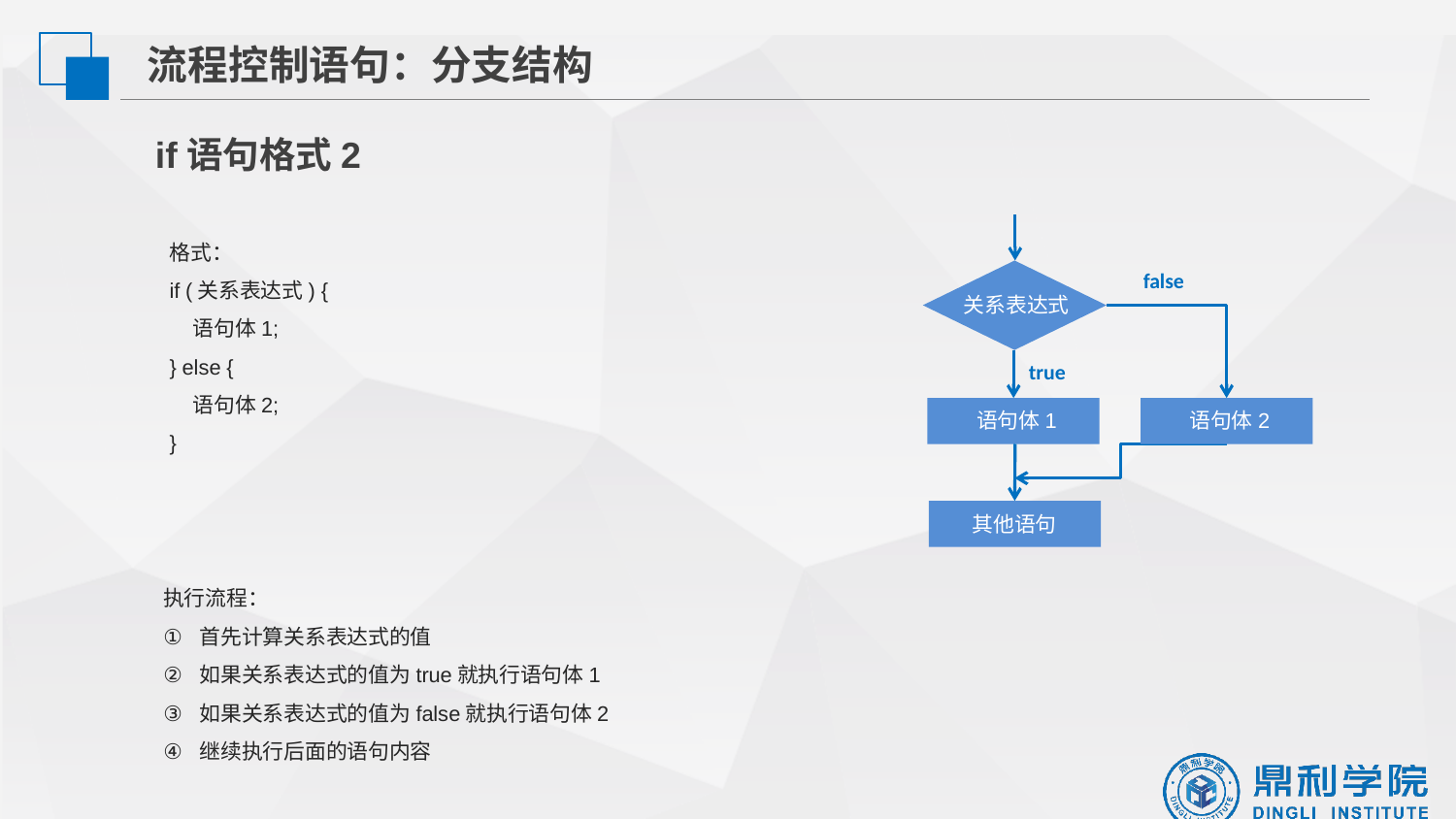

流程控制语句：分支结构

if语句格式2

关系表达式
true

语句体1

其他语句
格式：
if (关系表达式) {
    语句体1;
} else {
    语句体2;
}
false

语句体2
执行流程：
首先计算关系表达式的值
如果关系表达式的值为true就执行语句体1
如果关系表达式的值为false就执行语句体2
继续执行后面的语句内容